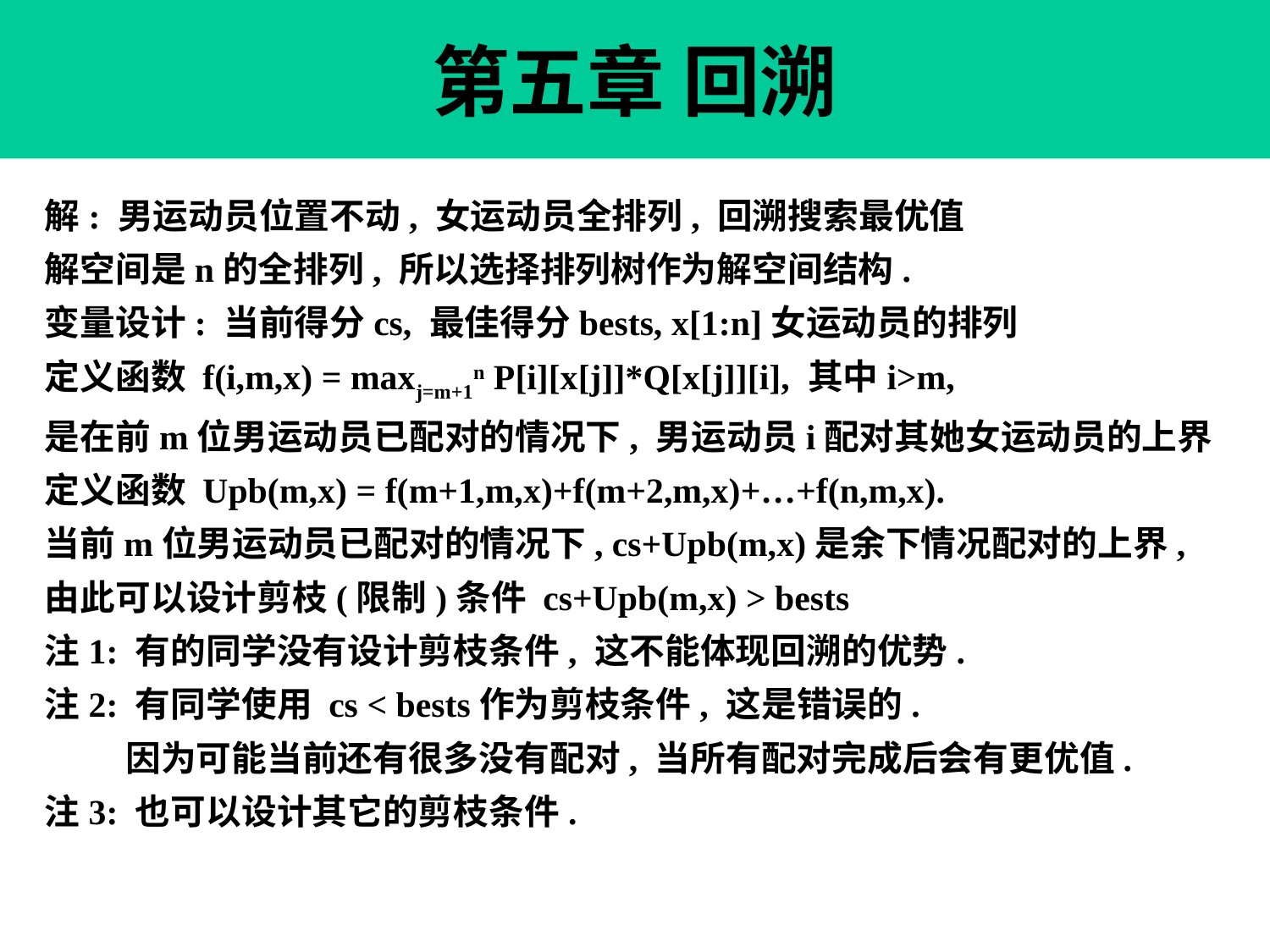

# 第五章 回溯
解: 男运动员位置不动, 女运动员全排列, 回溯搜索最优值
解空间是n的全排列, 所以选择排列树作为解空间结构.
变量设计: 当前得分cs, 最佳得分bests, x[1:n]女运动员的排列
定义函数 f(i,m,x) = maxj=m+1n P[i][x[j]]*Q[x[j]][i], 其中i>m,
是在前m位男运动员已配对的情况下, 男运动员i配对其她女运动员的上界
定义函数 Upb(m,x) = f(m+1,m,x)+f(m+2,m,x)+…+f(n,m,x).
当前m位男运动员已配对的情况下, cs+Upb(m,x)是余下情况配对的上界,
由此可以设计剪枝(限制)条件 cs+Upb(m,x) > bests
注1: 有的同学没有设计剪枝条件, 这不能体现回溯的优势.
注2: 有同学使用 cs < bests作为剪枝条件, 这是错误的.
         因为可能当前还有很多没有配对, 当所有配对完成后会有更优值.
注3: 也可以设计其它的剪枝条件.